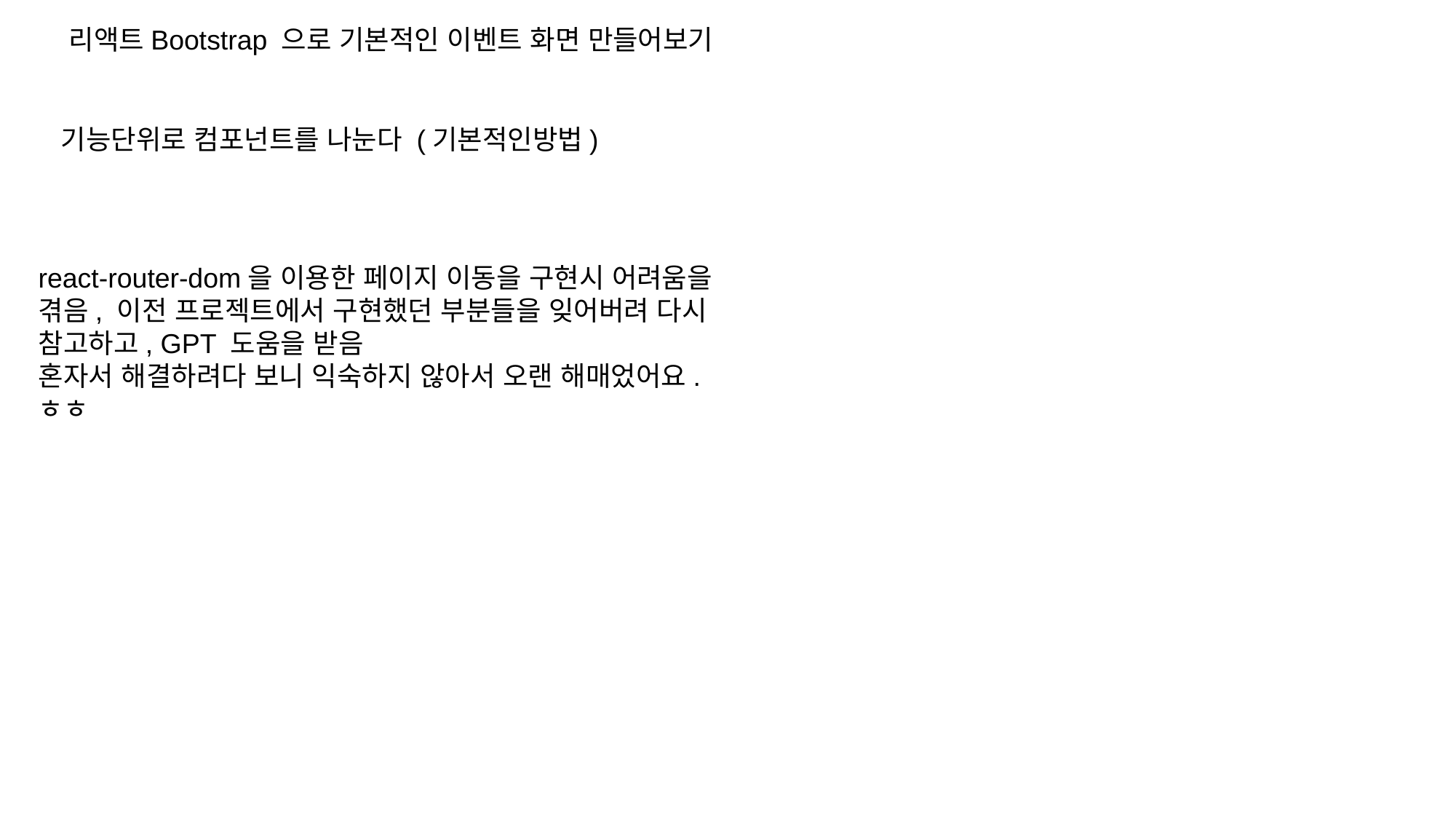

리액트Bootstrap 으로 기본적인 이벤트 화면 만들어보기
기능단위로 컴포넌트를 나눈다 (기본적인방법)
react-router-dom을 이용한 페이지 이동을 구현시 어려움을 겪음, 이전 프로젝트에서 구현했던 부분들을 잊어버려 다시 참고하고, GPT 도움을 받음
혼자서 해결하려다 보니 익숙하지 않아서 오랜 해매었어요. ㅎㅎ